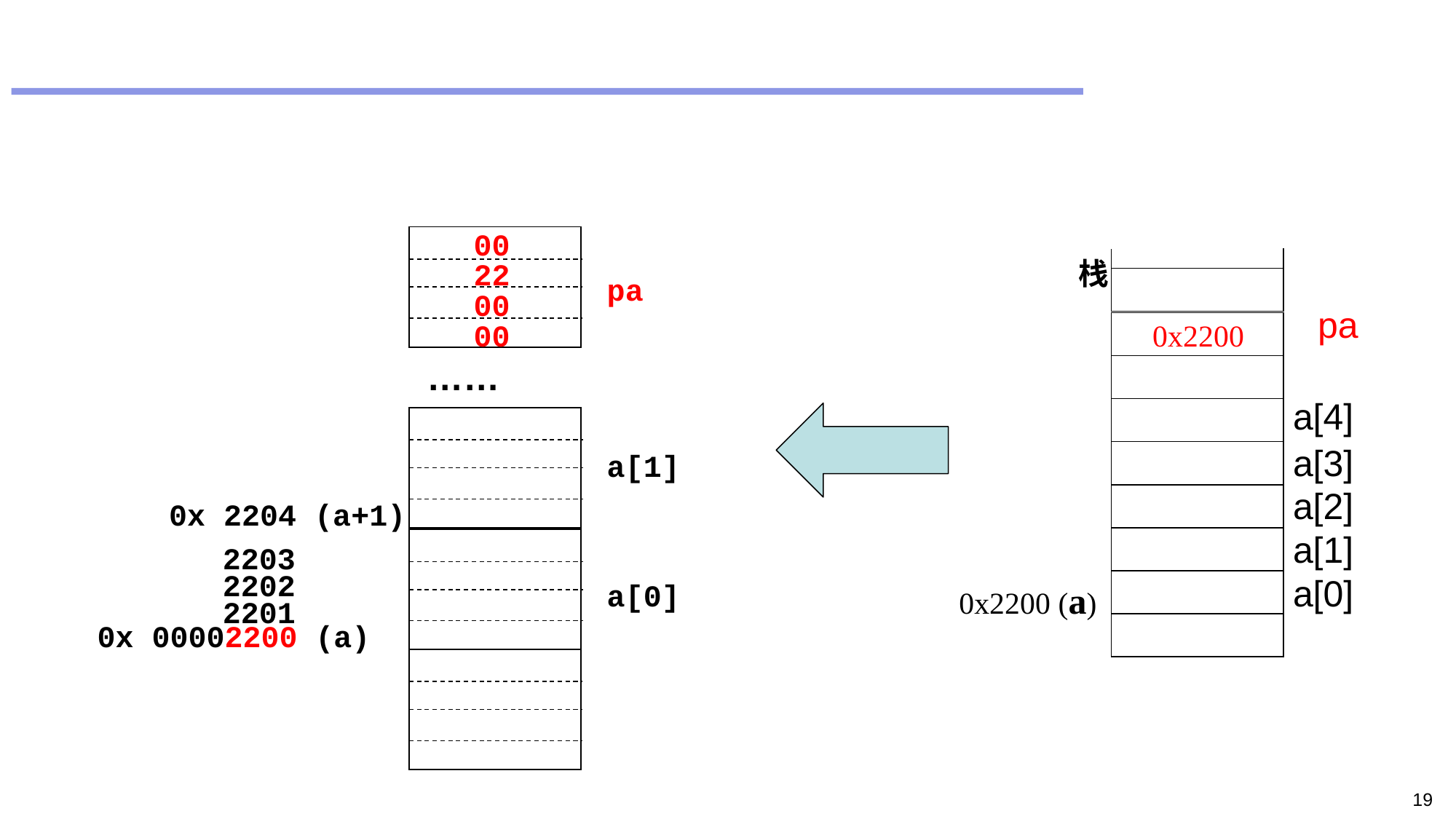

#

00
22
00
00

栈

pa
pa
0x2200
……
a[4]

a[3]
a[1]
a[2]
0x 2204 (a+1)
a[1]

2203
2202
a[0]
a[0]
0x2200 (a)
2201
0x 00002200 (a)

19